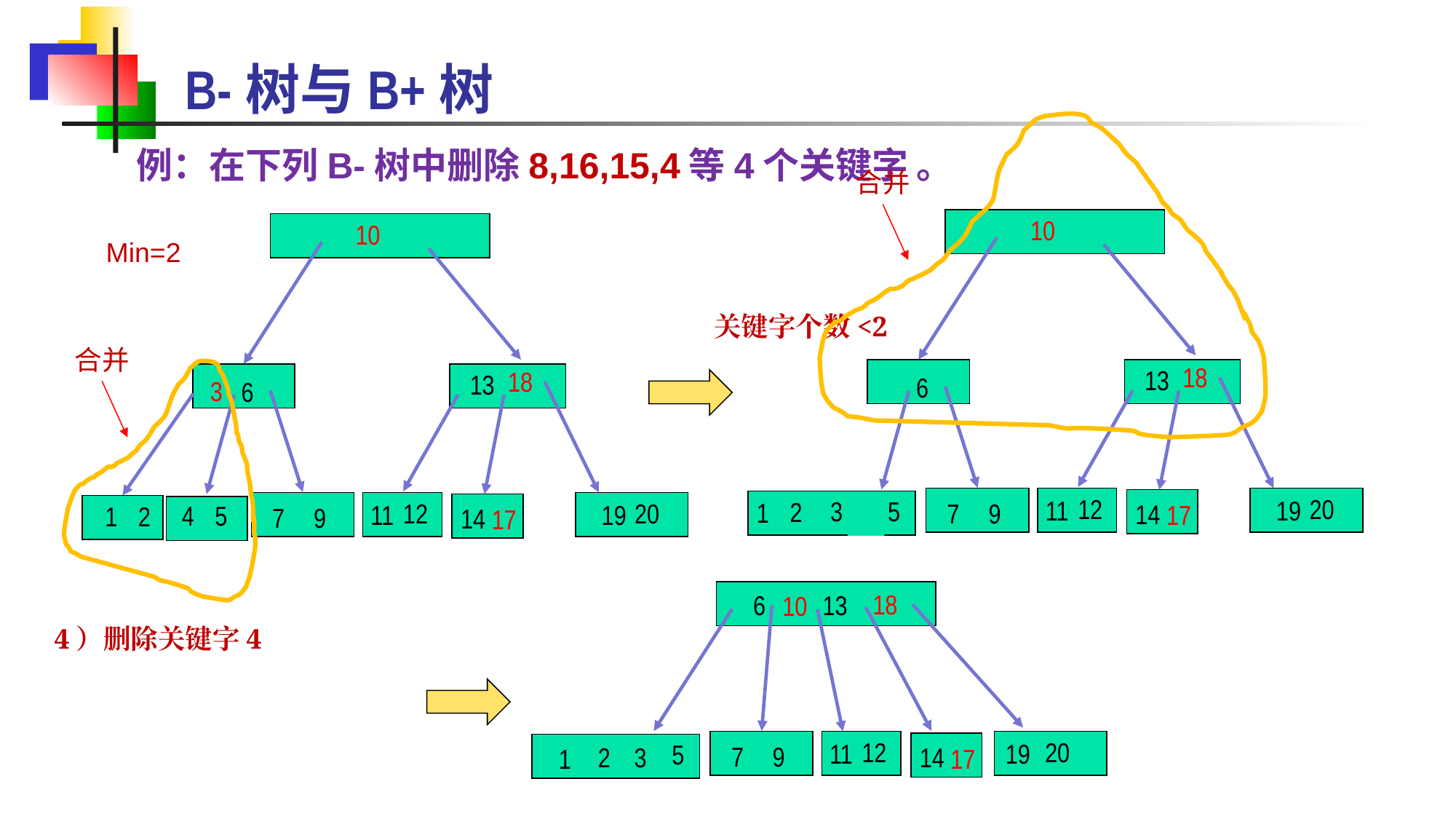

B-树与B+树

例：在下列B-树中删除8,16,15,4等4个关键字 。
合并
10
13

11

2
1

6

7
9

19
18
4
3
5
12
20

17
14

10
13

11

1
2

6

7
9

19
18
3
4
5

12
20

17
14

Min=2
关键字个数<2
合并

18
6
13
11

2
1

7
10
9
19

5
3
12
20

17
14
4）删除关键字4